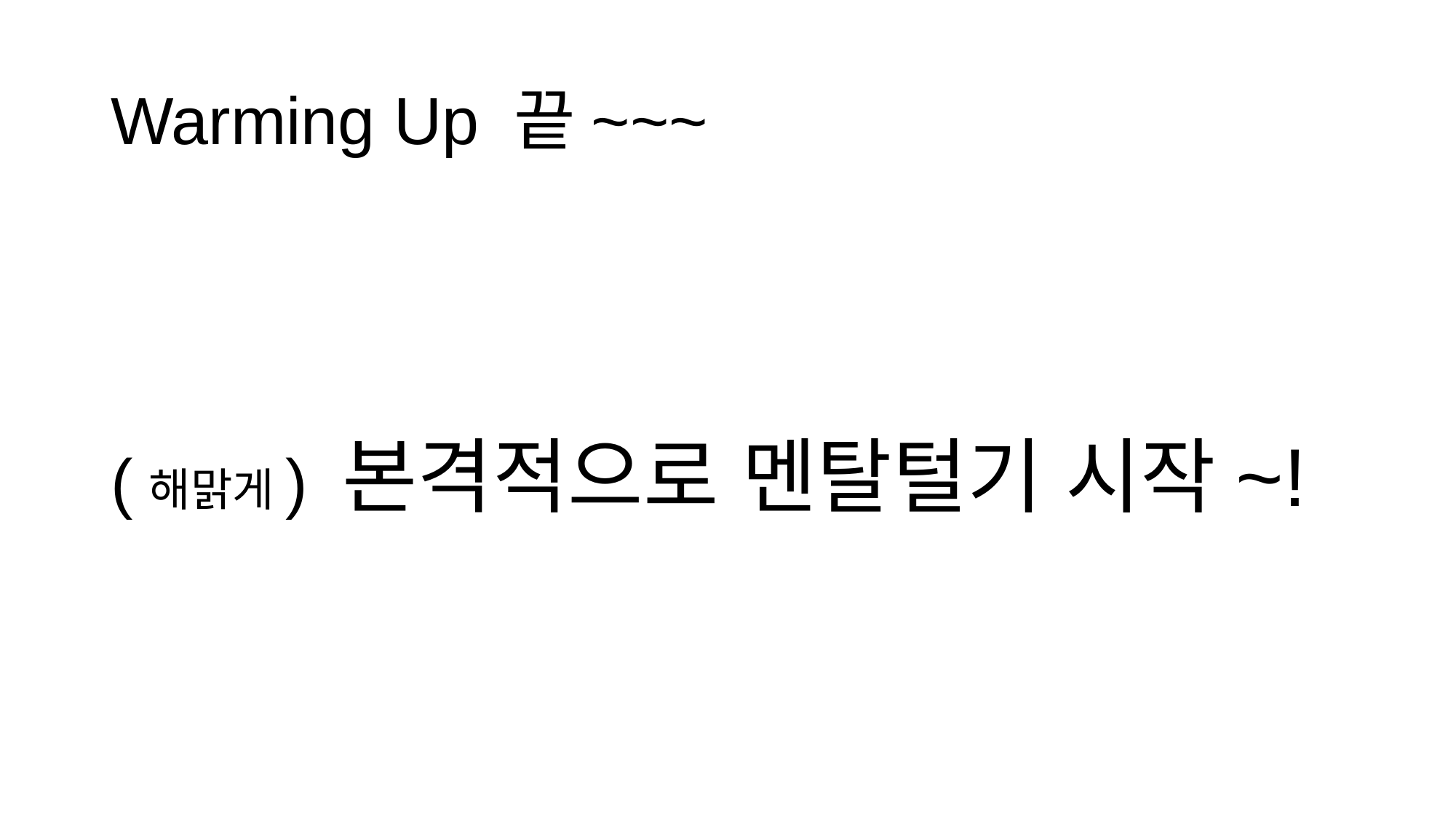

# Warming Up 끝~~~
(해맑게) 본격적으로 멘탈털기 시작~!